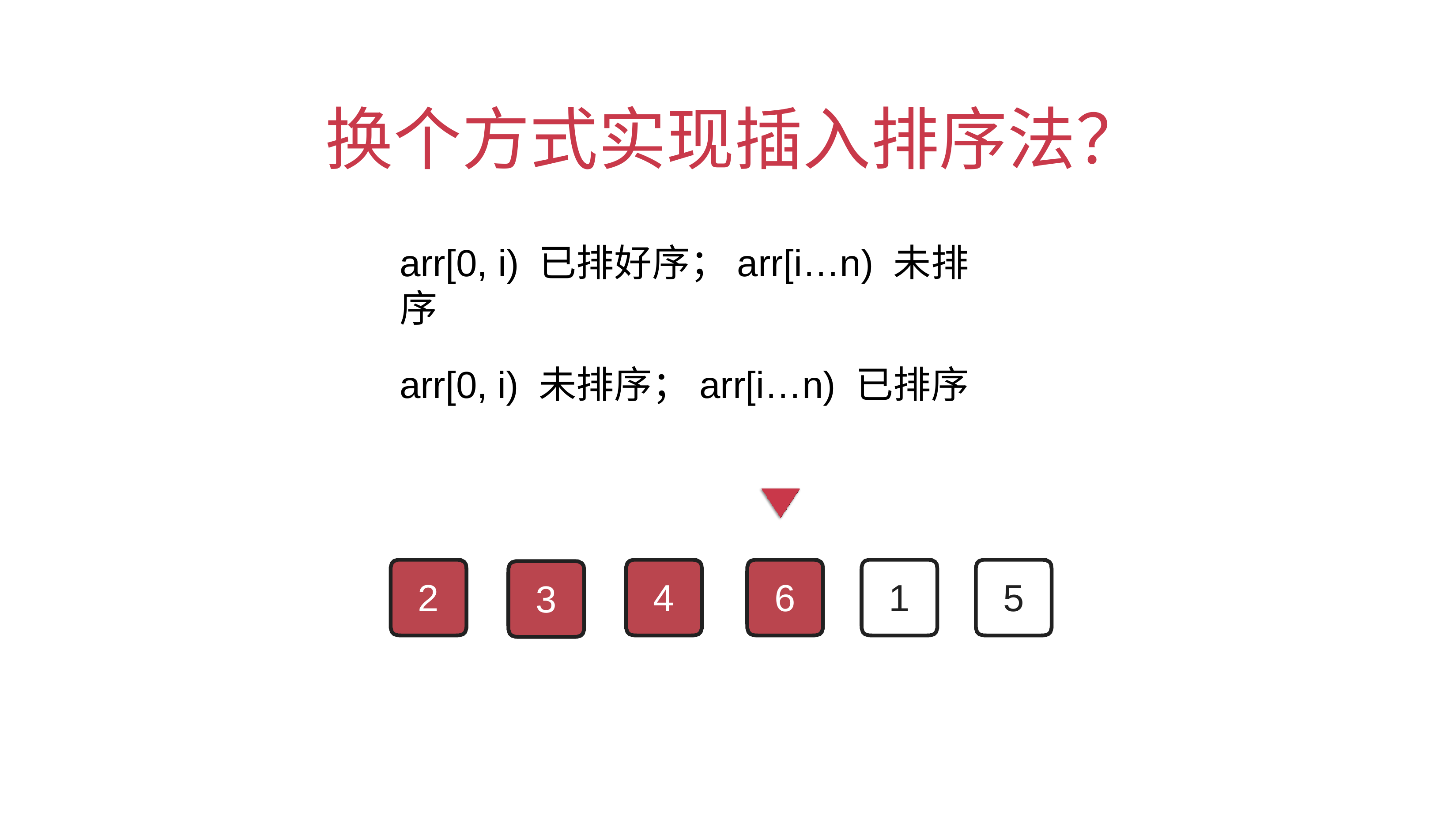

# 换个⽅式实现插⼊排序法？
arr[0, i) 已排好序；arr[i…n) 未排序
arr[0, i) 未排序；arr[i…n) 已排序

2
4
6
1
5
3